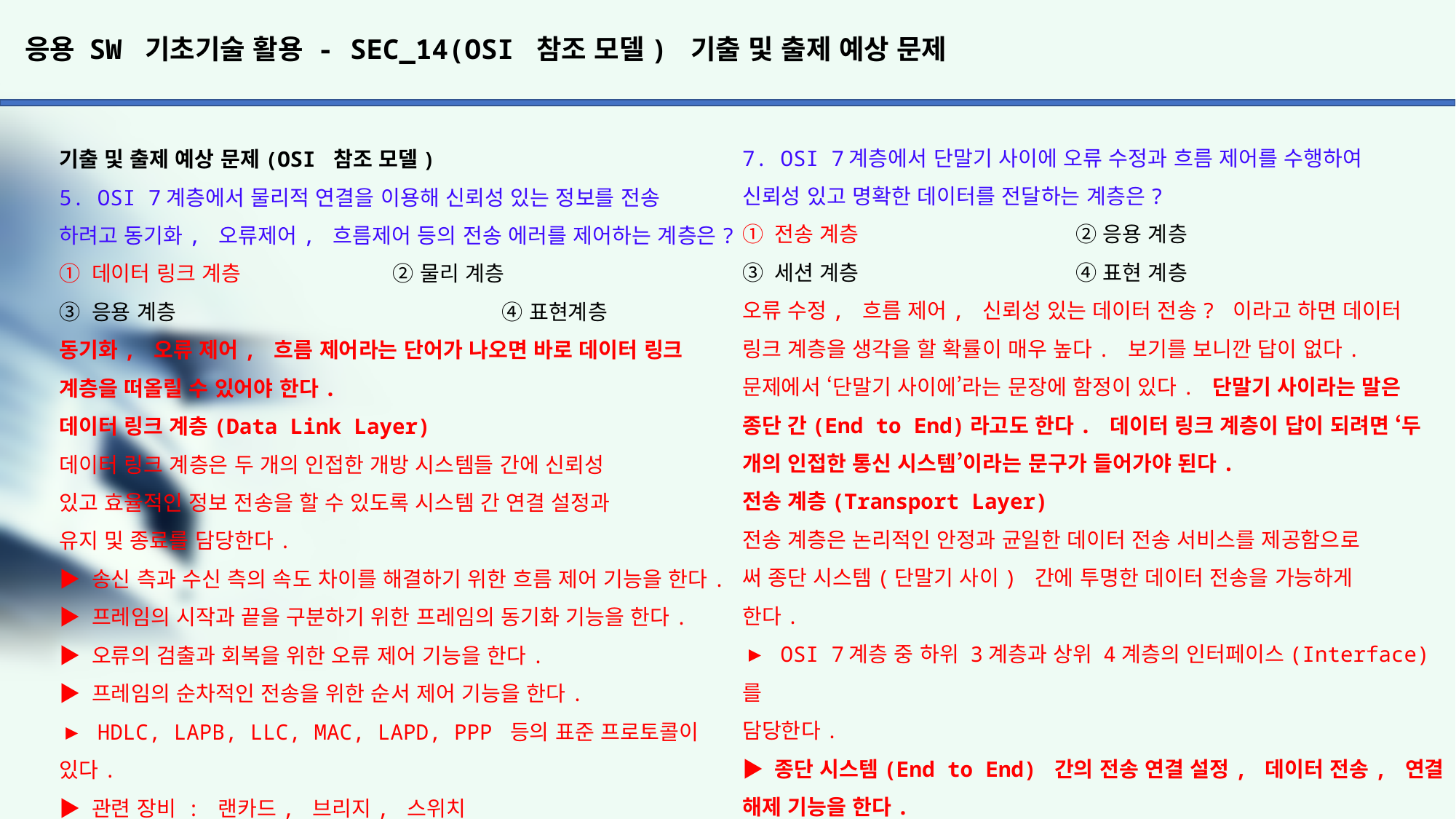

# 응용 SW 기초기술 활용 - SEC_14(OSI 참조 모델) 기출 및 출제 예상 문제
7. OSI 7계층에서 단말기 사이에 오류 수정과 흐름 제어를 수행하여
신뢰성 있고 명확한 데이터를 전달하는 계층은?
① 전송 계층 		 ② 응용 계층
③ 세션 계층 		 ④ 표현 계층
오류 수정, 흐름 제어, 신뢰성 있는 데이터 전송? 이라고 하면 데이터
링크 계층을 생각을 할 확률이 매우 높다. 보기를 보니깐 답이 없다.
문제에서 ‘단말기 사이에’라는 문장에 함정이 있다. 단말기 사이라는 말은 종단 간(End to End)라고도 한다. 데이터 링크 계층이 답이 되려면 ‘두 개의 인접한 통신 시스템’이라는 문구가 들어가야 된다.
전송 계층(Transport Layer)
전송 계층은 논리적인 안정과 균일한 데이터 전송 서비스를 제공함으로
써 종단 시스템(단말기 사이) 간에 투명한 데이터 전송을 가능하게
한다.
▶ OSI 7계층 중 하위 3계층과 상위 4계층의 인터페이스(Interface)를
담당한다.
▶ 종단 시스템(End to End) 간의 전송 연결 설정, 데이터 전송, 연결
해제 기능을 한다.
▶ 주소 설정, 다중화(분할 및 재조립), 오류 제어, 흐름 제어를 수행한다.
▶ TCP, UDP 등의 표준 프로토콜이 있다.
▶ 관련 장비에는 게이트웨이(Gateway)가 있다.
8. OSI 7 Layer에서 링크의 설정과 유지 및 종료를 담당하며, 노드
간의 오류 제어와 흐름 제어 기능을 수행하는 계층은?
① 데이터 링크 계층 		② 물리 계층
③ 세션 계층			④ 응용 계층

기출 및 출제 예상 문제(OSI 참조 모델)
5. OSI 7계층에서 물리적 연결을 이용해 신뢰성 있는 정보를 전송
하려고 동기화, 오류제어, 흐름제어 등의 전송 에러를 제어하는 계층은?
① 데이터 링크 계층		 ② 물리 계층
③ 응용 계층			 ④ 표현계층
동기화, 오류 제어, 흐름 제어라는 단어가 나오면 바로 데이터 링크 계층을 떠올릴 수 있어야 한다.
데이터 링크 계층(Data Link Layer)
데이터 링크 계층은 두 개의 인접한 개방 시스템들 간에 신뢰성
있고 효율적인 정보 전송을 할 수 있도록 시스템 간 연결 설정과
유지 및 종료를 담당한다.
▶ 송신 측과 수신 측의 속도 차이를 해결하기 위한 흐름 제어 기능을 한다.
▶ 프레임의 시작과 끝을 구분하기 위한 프레임의 동기화 기능을 한다.
▶ 오류의 검출과 회복을 위한 오류 제어 기능을 한다.
▶ 프레임의 순차적인 전송을 위한 순서 제어 기능을 한다.
▶ HDLC, LAPB, LLC, MAC, LAPD, PPP 등의 표준 프로토콜이 있다.
▶ 관련 장비 : 랜카드, 브리지, 스위치
6. OSI 7계층 중 암호화, 코드 변환, 데이터 압축 등의 역할을 담당하는 계층은?
① Data link Layer		② Application Layer
③ Presentation Layer	④ Session Layer
암호화, 코드 변환, 데이터 압축은 표현 계층(Presentation Layer)
의 대표적인 기능이다.
표현 계층(Presentation Layer)
표현 계층은 응용 계층으로부터 받은 데이터를 세션 계층에 보내기 전에 통신에 적당한 형태로 변환하고, 세션 계층에서 받은
데이터는 응용 계층에 맞게 변환하는 기능을 한다.
▶ 서로 다른 데이터 표현 형태를 갖는 시스템 간의 상호 접속을 위해 필요한 계층이다.
▶ 코드 변환, 데이터 암호화, 데이터 압축, 구문 검색, 정보 형식(포맷) 변환, 문맥 관리 기능을 한다.